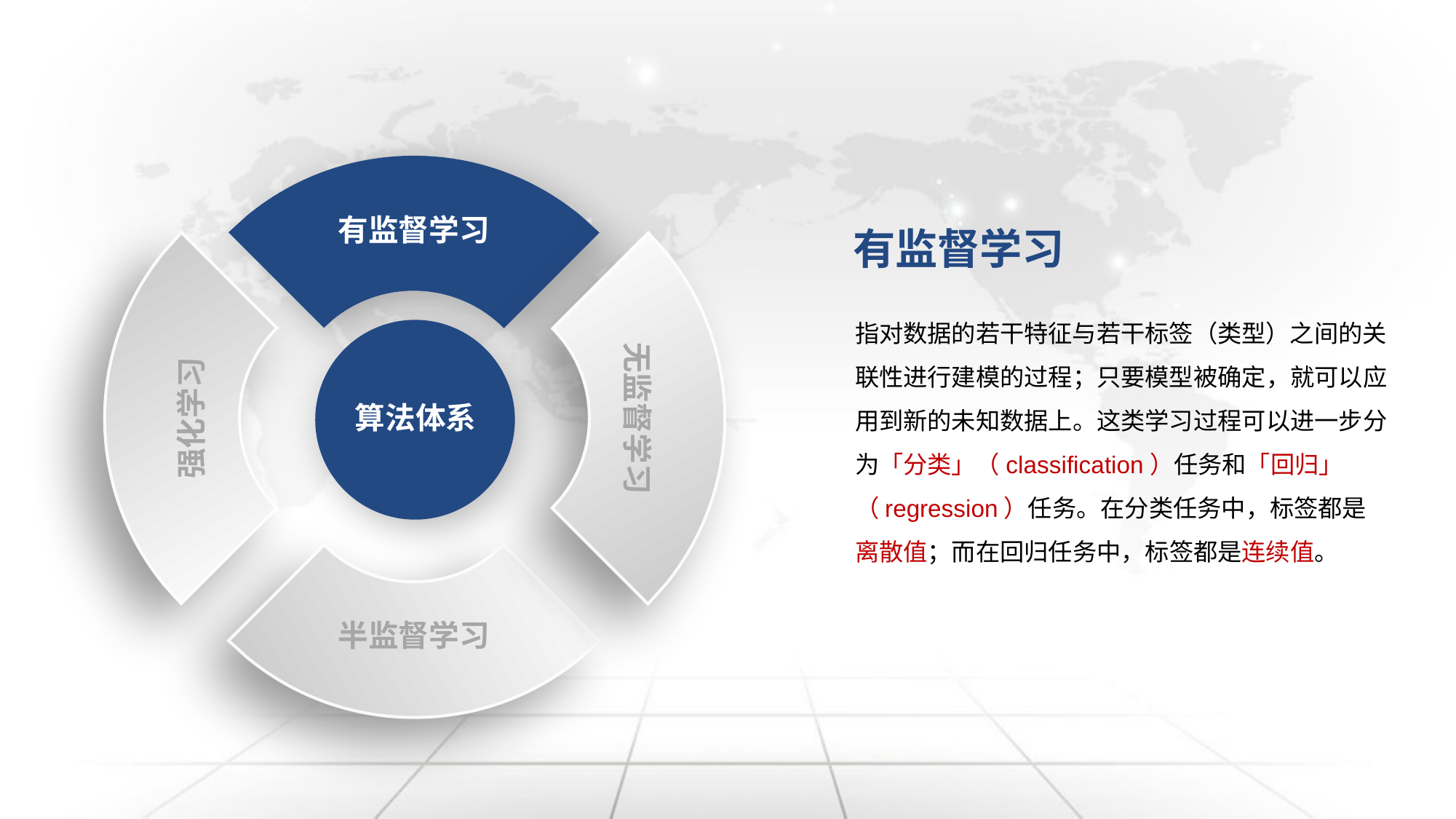

有监督学习
有监督学习
指对数据的若干特征与若干标签（类型）之间的关联性进行建模的过程；只要模型被确定，就可以应用到新的未知数据上。这类学习过程可以进一步分为「分类」（classification）任务和「回归」（regression）任务。在分类任务中，标签都是离散值；而在回归任务中，标签都是连续值。

强化学习
无监督学习
算法体系

半监督学习